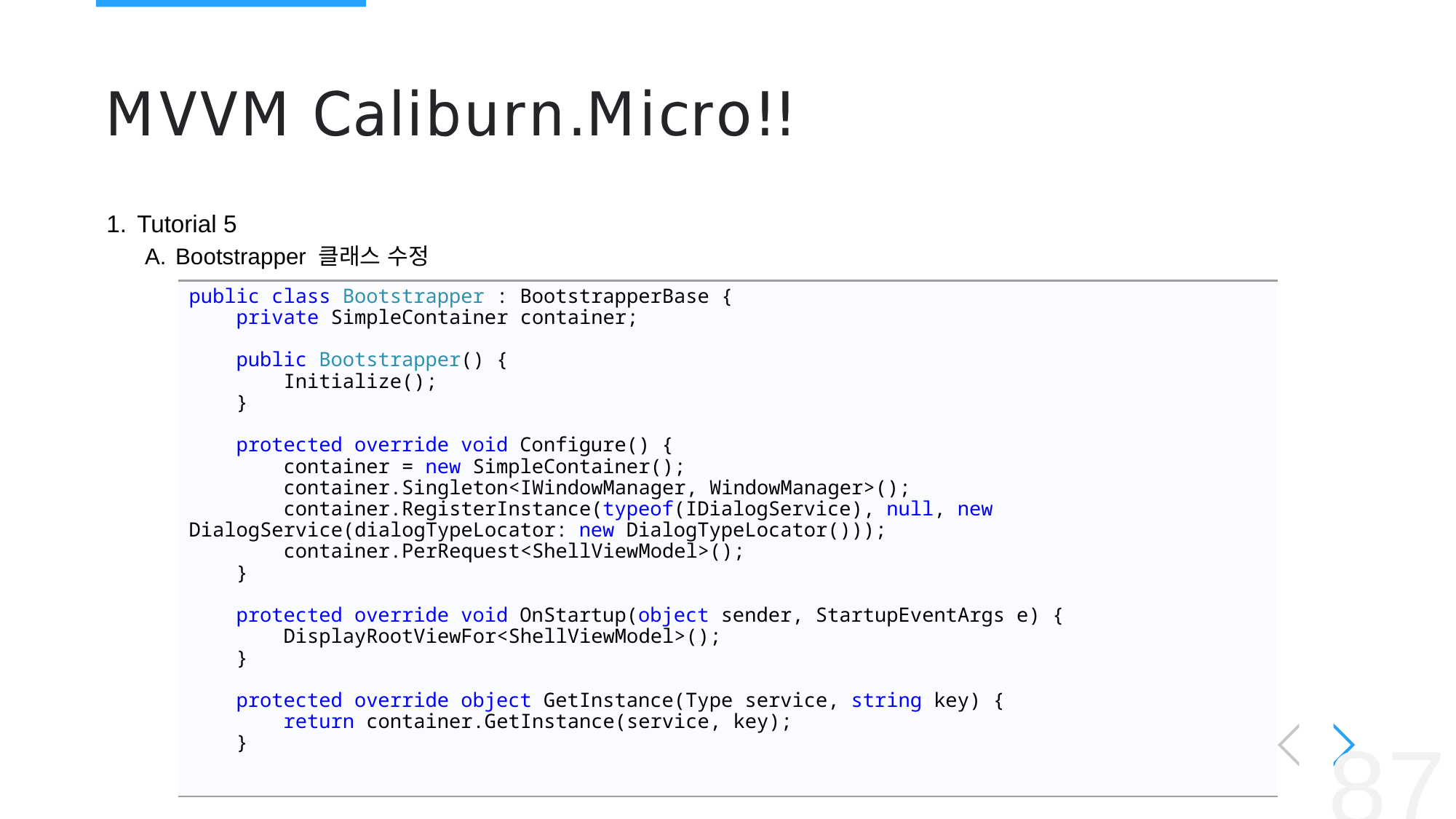

# MVVM Caliburn.Micro!!
Tutorial 5
Bootstrapper 클래스 수정
public class Bootstrapper : BootstrapperBase {
    private SimpleContainer container;

    public Bootstrapper() {
        Initialize();
    }

    protected override void Configure() {
        container = new SimpleContainer();
        container.Singleton<IWindowManager, WindowManager>();
        container.RegisterInstance(typeof(IDialogService), null, new DialogService(dialogTypeLocator: new DialogTypeLocator()));
        container.PerRequest<ShellViewModel>();
    }

    protected override void OnStartup(object sender, StartupEventArgs e) {
        DisplayRootViewFor<ShellViewModel>();
    }

    protected override object GetInstance(Type service, string key) {
        return container.GetInstance(service, key);
    }

87